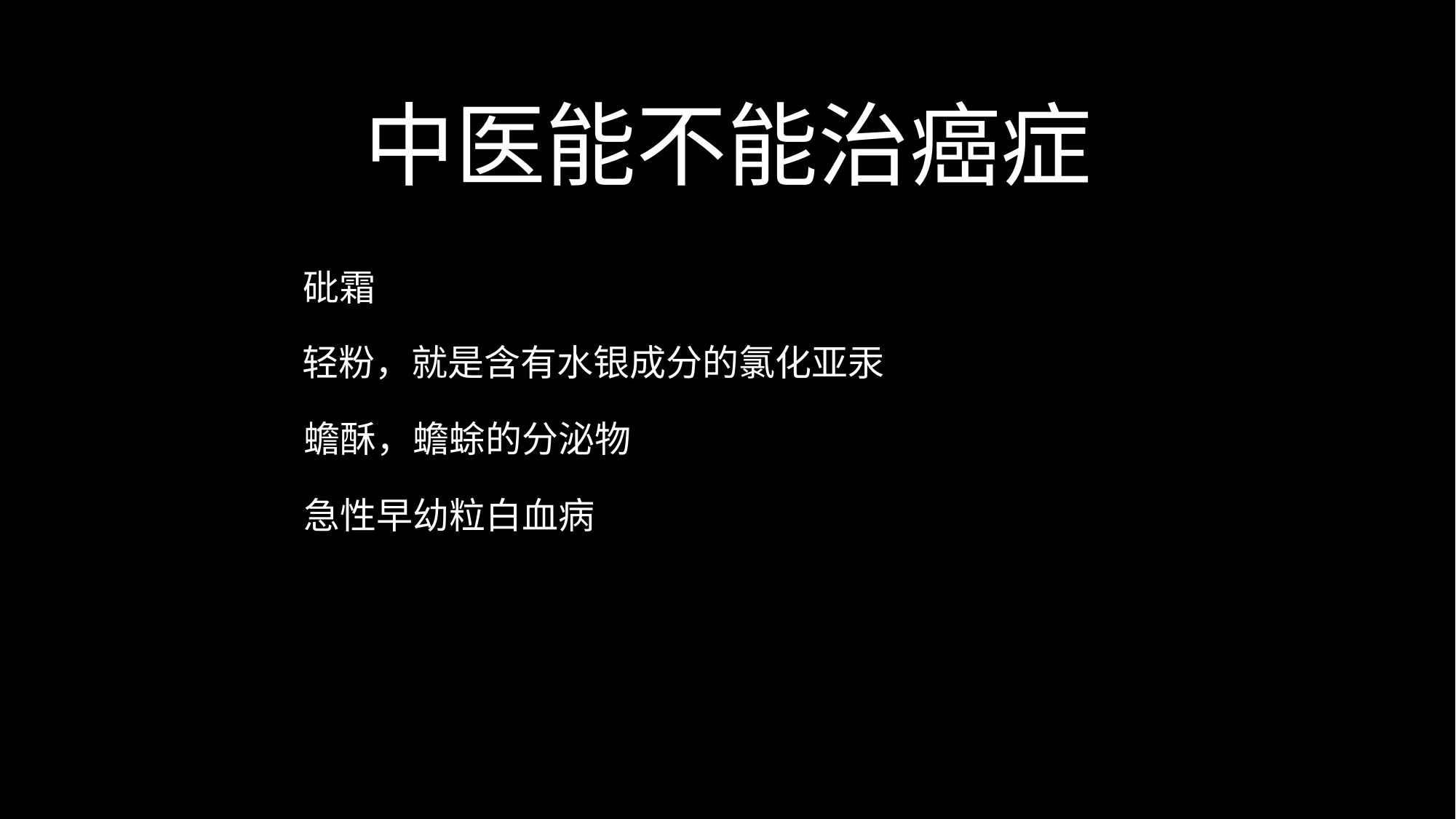

# 中医能不能治癌症
砒霜
轻粉，就是含有水银成分的氯化亚汞
蟾酥，蟾蜍的分泌物
急性早幼粒白血病